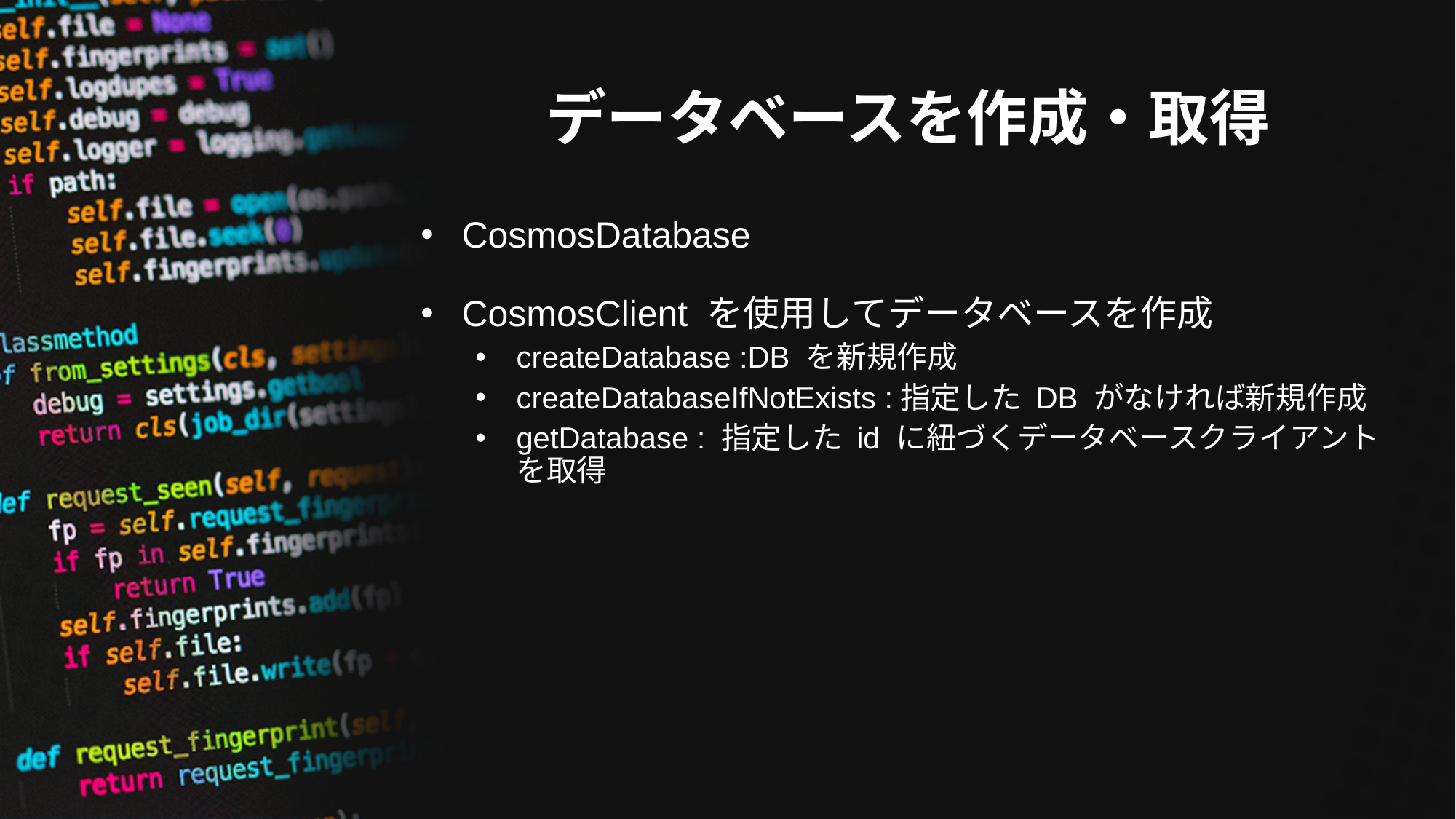

# データベースを作成・取得
CosmosDatabase

CosmosClient を使用してデータベースを作成
createDatabase :DB を新規作成
createDatabaseIfNotExists :指定した DB がなければ新規作成
getDatabase : 指定した id に紐づくデータベースクライアントを取得